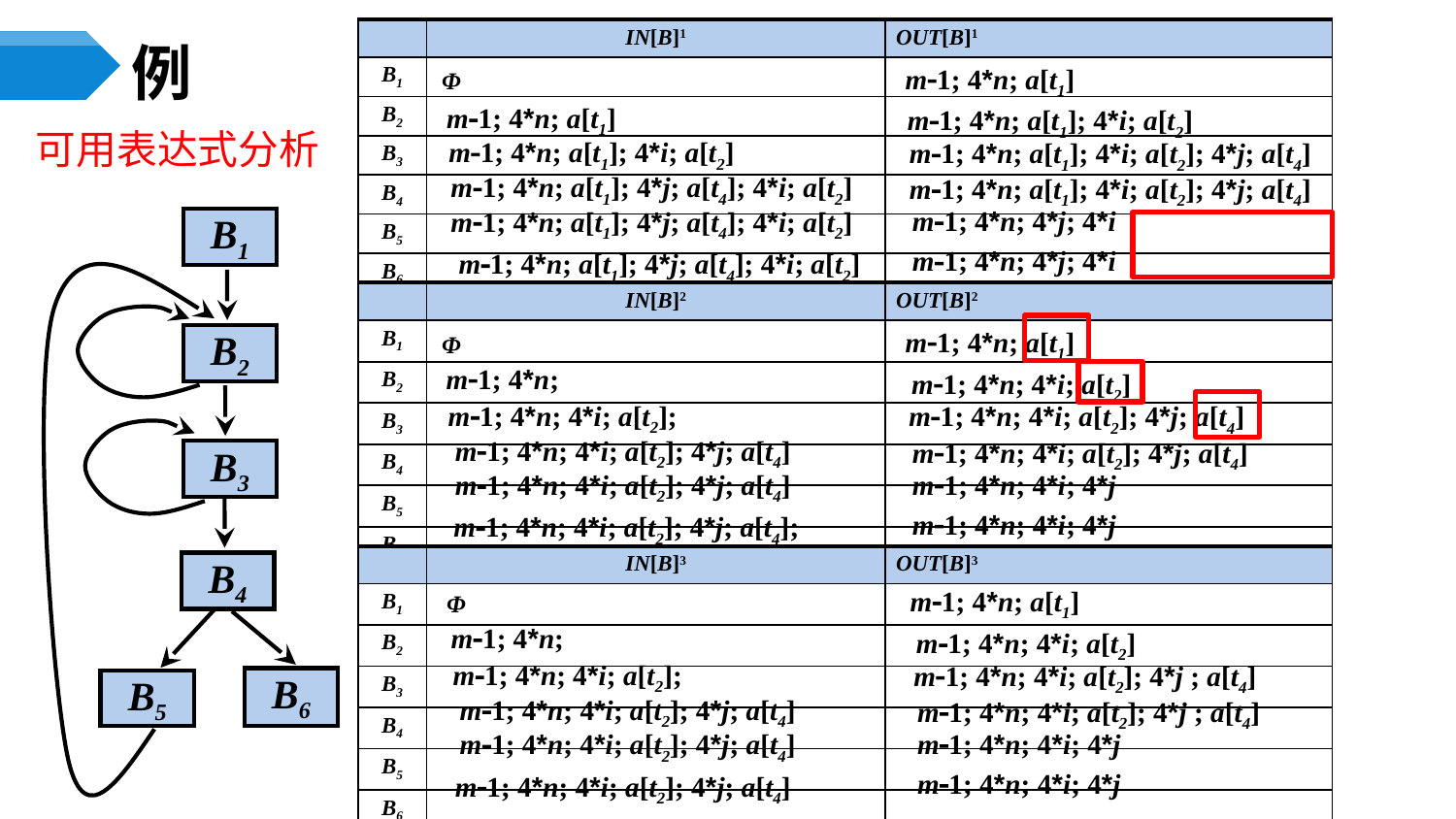

|  | IN[B]1 | OUT[B]1 |
| --- | --- | --- |
| B1 |  |  |
| B2 |  |  |
| B3 |  |  |
| B4 |  |  |
| B5 |  |  |
| B6 |  |  |
# 例
Φ
m−1; 4*n; a[t1]
m−1; 4*n; a[t1]
m−1; 4*n; a[t1]; 4*i; a[t2]
可用表达式分析
m−1; 4*n; a[t1]; 4*i; a[t2]
m−1; 4*n; a[t1]; 4*i; a[t2]; 4*j; a[t4]
m−1; 4*n; a[t1]; 4*j; a[t4]; 4*i; a[t2]
m−1; 4*n; a[t1]; 4*i; a[t2]; 4*j; a[t4]
m−1; 4*n; a[t1]; 4*j; a[t4]; 4*i; a[t2]
m−1; 4*n; 4*j; 4*i
B1

B2

B3

B4

B5

B6

m−1; 4*n; a[t1]; 4*j; a[t4]; 4*i; a[t2]
m−1; 4*n; 4*j; 4*i
|  | IN[B]2 | OUT[B]2 |
| --- | --- | --- |
| B1 |  |  |
| B2 |  |  |
| B3 |  |  |
| B4 |  |  |
| B5 |  |  |
| B6 |  |  |

Φ
m−1; 4*n; a[t1]

m−1; 4*n;
m−1; 4*n; 4*i; a[t2]

m−1; 4*n; 4*i; a[t2];
m−1; 4*n; 4*i; a[t2]; 4*j; a[t4]
m−1; 4*n; 4*i; a[t2]; 4*j; a[t4]
m−1; 4*n; 4*i; a[t2]; 4*j; a[t4]
m−1; 4*n; 4*i; a[t2]; 4*j; a[t4]
m−1; 4*n; 4*i; 4*j
m−1; 4*n; 4*i; a[t2]; 4*j; a[t4];
m−1; 4*n; 4*i; 4*j
|  | IN[B]3 | OUT[B]3 |
| --- | --- | --- |
| B1 |  |  |
| B2 |  |  |
| B3 |  |  |
| B4 |  |  |
| B5 |  |  |
| B6 |  |  |
Φ
m−1; 4*n; a[t1]
m−1; 4*n;
m−1; 4*n; 4*i; a[t2]
m−1; 4*n; 4*i; a[t2];
m−1; 4*n; 4*i; a[t2]; 4*j ; a[t4]
m−1; 4*n; 4*i; a[t2]; 4*j; a[t4]
m−1; 4*n; 4*i; a[t2]; 4*j ; a[t4]
m−1; 4*n; 4*i; a[t2]; 4*j; a[t4]
m−1; 4*n; 4*i; 4*j
m−1; 4*n; 4*i; a[t2]; 4*j; a[t4]
m−1; 4*n; 4*i; 4*j